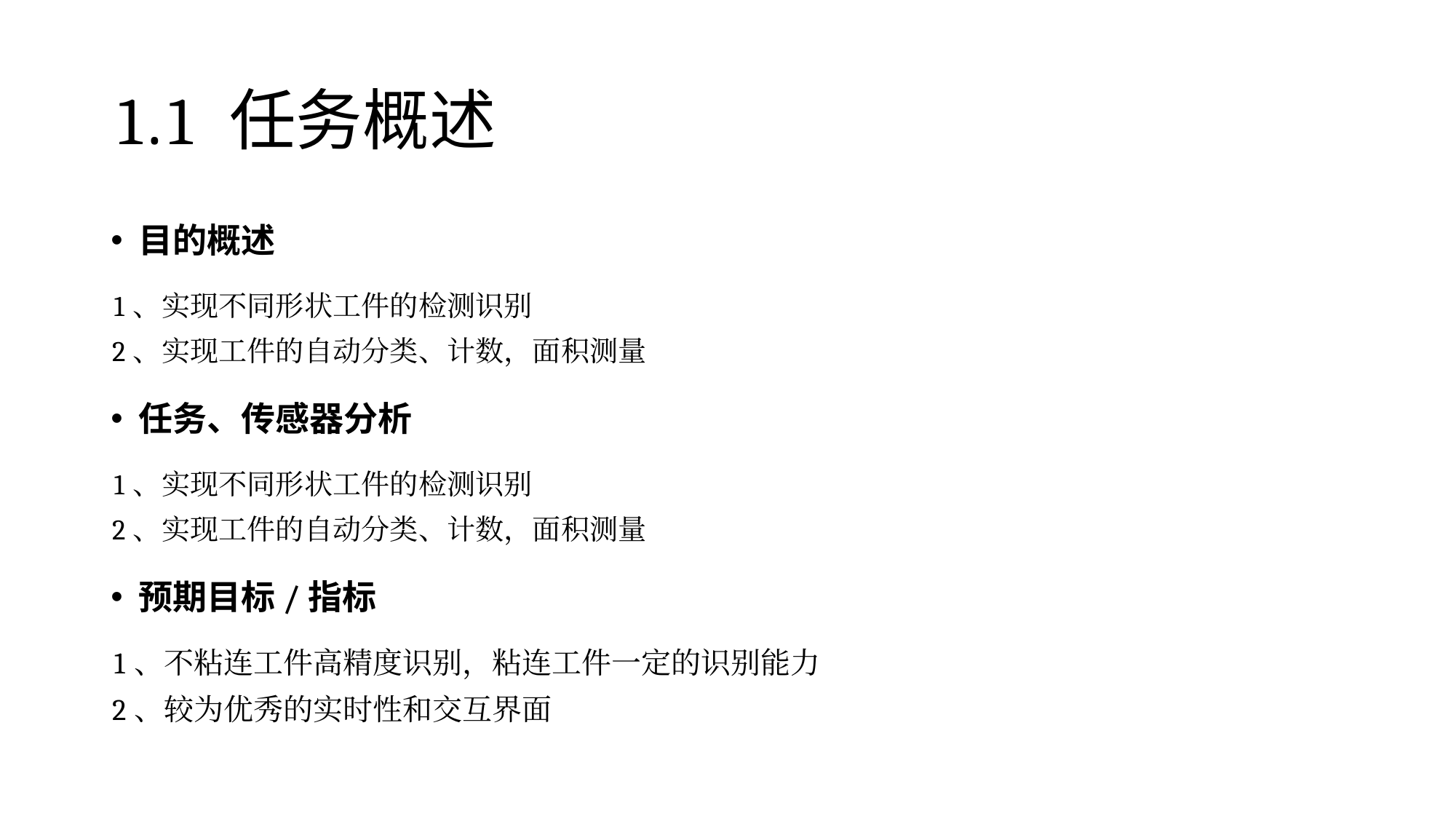

# 1.1 任务概述
目的概述
1、实现不同形状工件的检测识别
2、实现工件的自动分类、计数，面积测量
任务、传感器分析
1、实现不同形状工件的检测识别
2、实现工件的自动分类、计数，面积测量
预期目标/指标
1、不粘连工件高精度识别，粘连工件一定的识别能力
2、较为优秀的实时性和交互界面